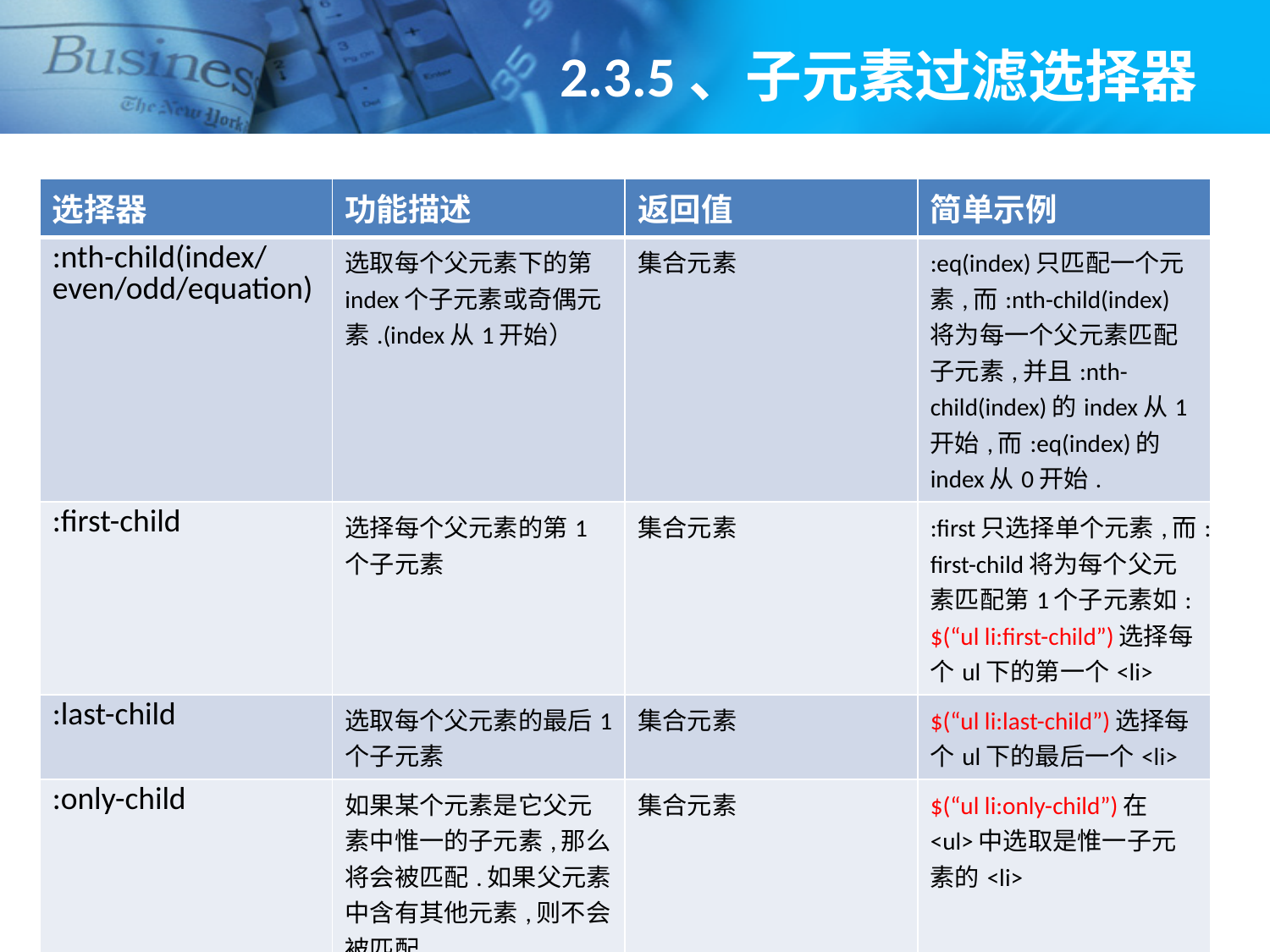

# 2.3.5、子元素过滤选择器
| 选择器 | 功能描述 | 返回值 | 简单示例 |
| --- | --- | --- | --- |
| :nth-child(index/even/odd/equation) | 选取每个父元素下的第index个子元素或奇偶元素.(index从1开始） | 集合元素 | :eq(index)只匹配一个元素,而:nth-child(index)将为每一个父元素匹配子元素,并且:nth-child(index)的index从1开始,而:eq(index)的index从0开始. |
| :first-child | 选择每个父元素的第1个子元素 | 集合元素 | :first只选择单个元素,而:first-child将为每个父元素匹配第1个子元素如: $(“ul li:first-child”)选择每个ul下的第一个<li> |
| :last-child | 选取每个父元素的最后1个子元素 | 集合元素 | $(“ul li:last-child”)选择每个ul下的最后一个<li> |
| :only-child | 如果某个元素是它父元素中惟一的子元素,那么将会被匹配.如果父元素中含有其他元素,则不会被匹配 | 集合元素 | $(“ul li:only-child”)在<ul>中选取是惟一子元素的<li> |